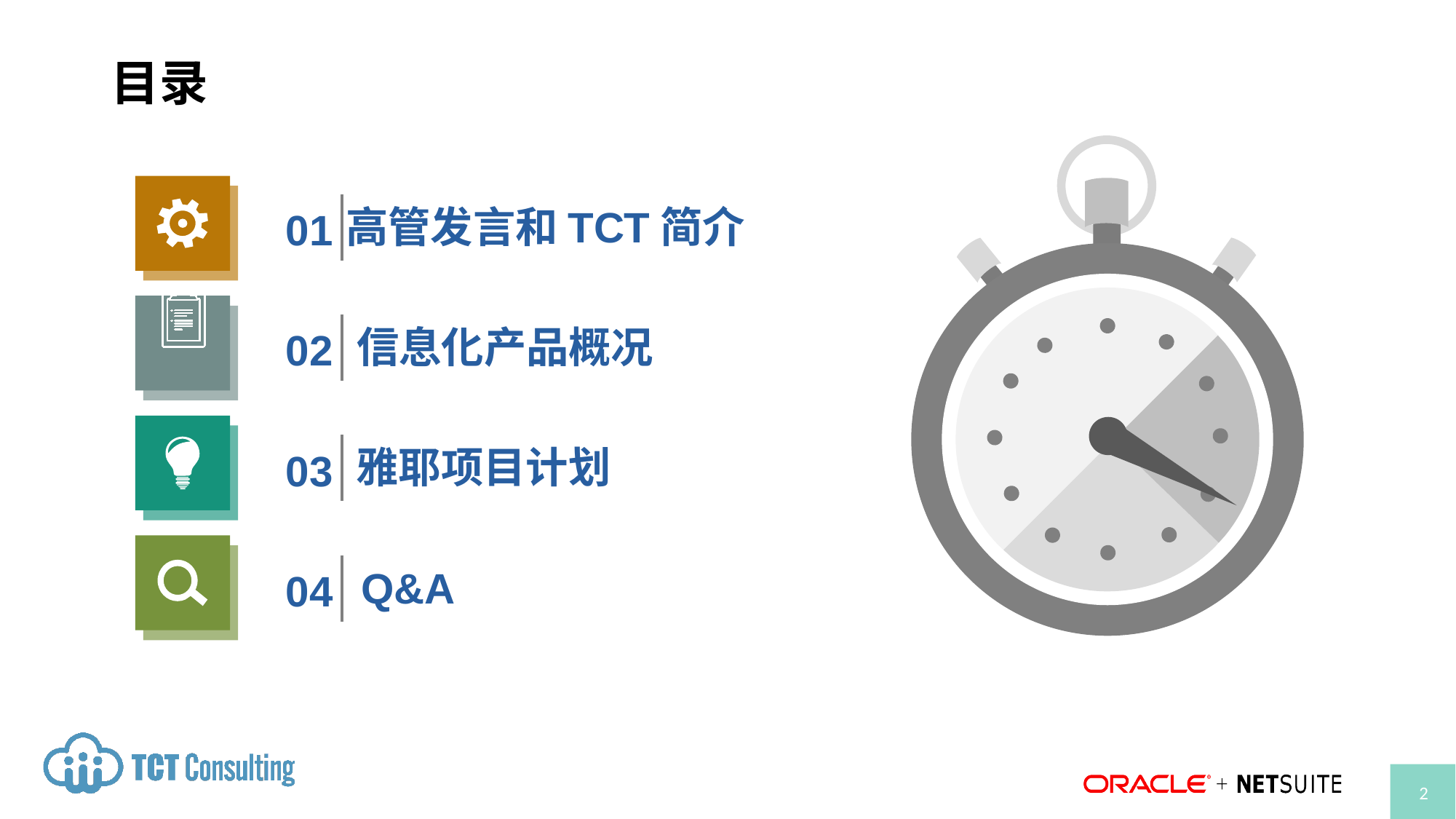

# 目录

高管发言和TCT简介
01
信息化产品概况
02
雅耶项目计划
03
Q&A
04

2